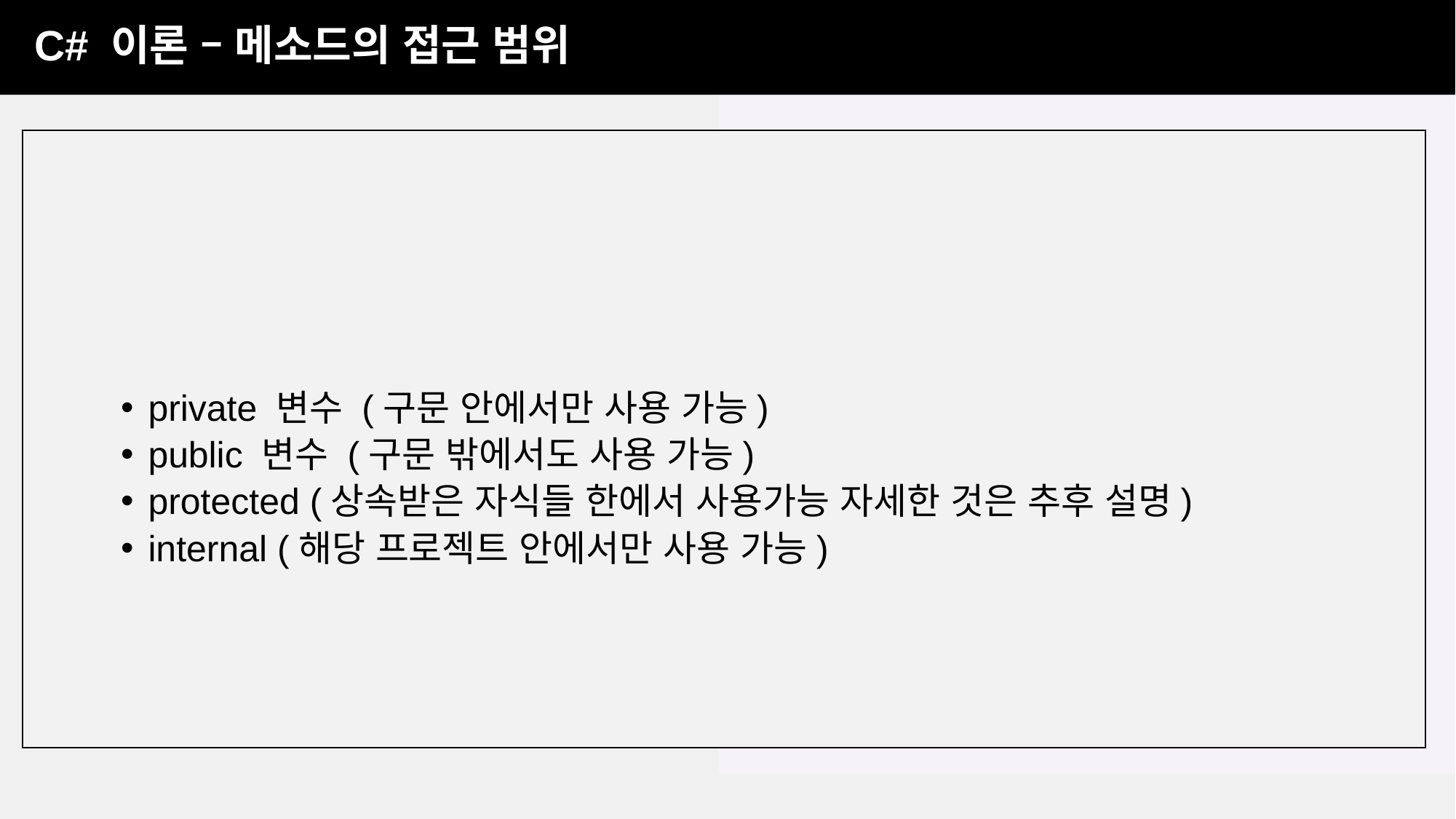

C# 이론 – 메소드의 접근 범위

private 변수 (구문 안에서만 사용 가능)
public 변수 (구문 밖에서도 사용 가능)
protected (상속받은 자식들 한에서 사용가능 자세한 것은 추후 설명)
internal (해당 프로젝트 안에서만 사용 가능)